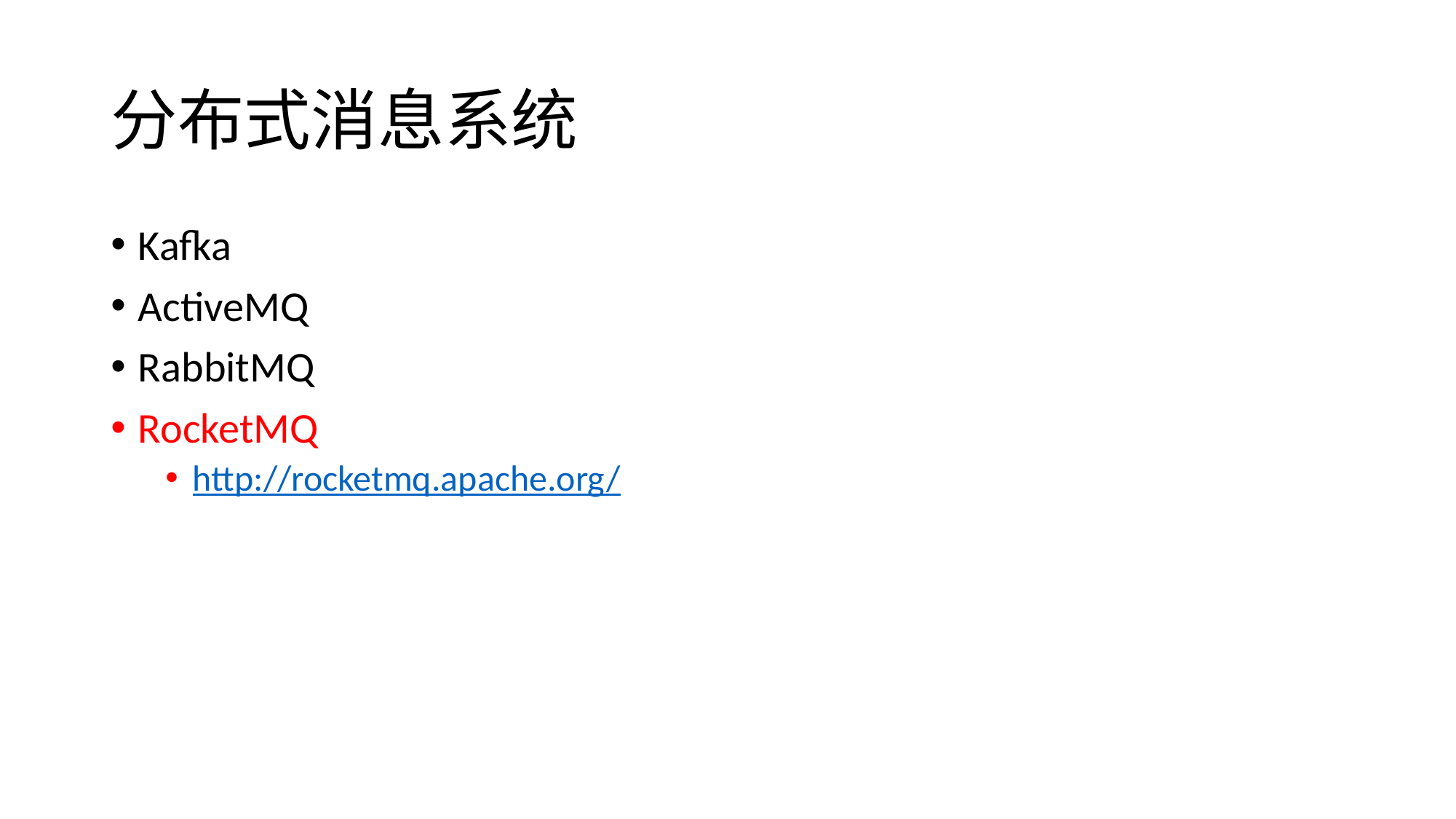

# 分布式消息系统
Kafka
ActiveMQ
RabbitMQ
RocketMQ
http://rocketmq.apache.org/